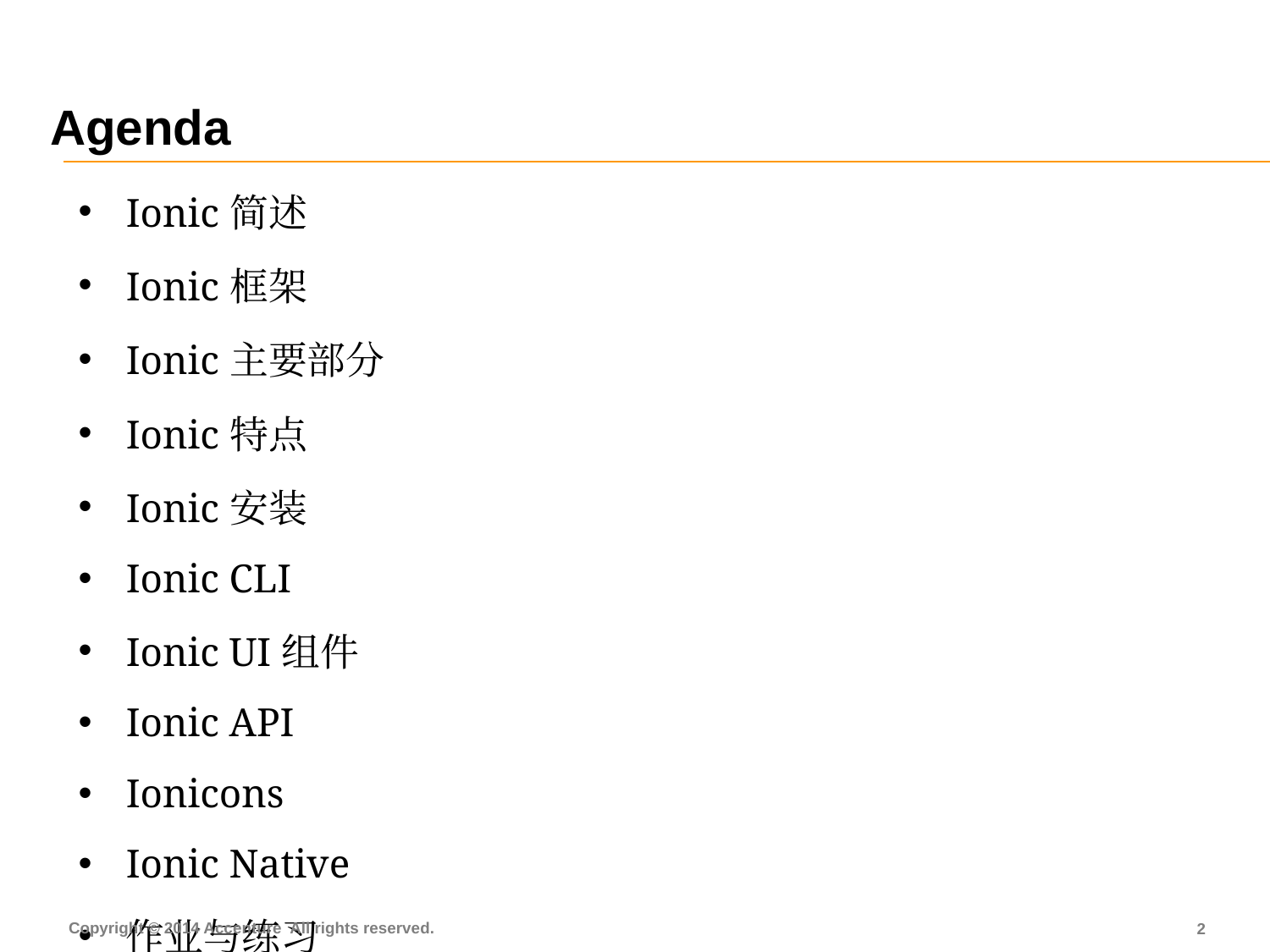

# Agenda
| Ionic简述 Ionic框架 Ionic主要部分 Ionic特点 Ionic安装 Ionic CLI Ionic UI组件 Ionic API Ionicons Ionic Native 作业与练习 |
| --- |
|  |
|  |
|  |
2
Copyright © 2014 Accenture  All rights reserved.